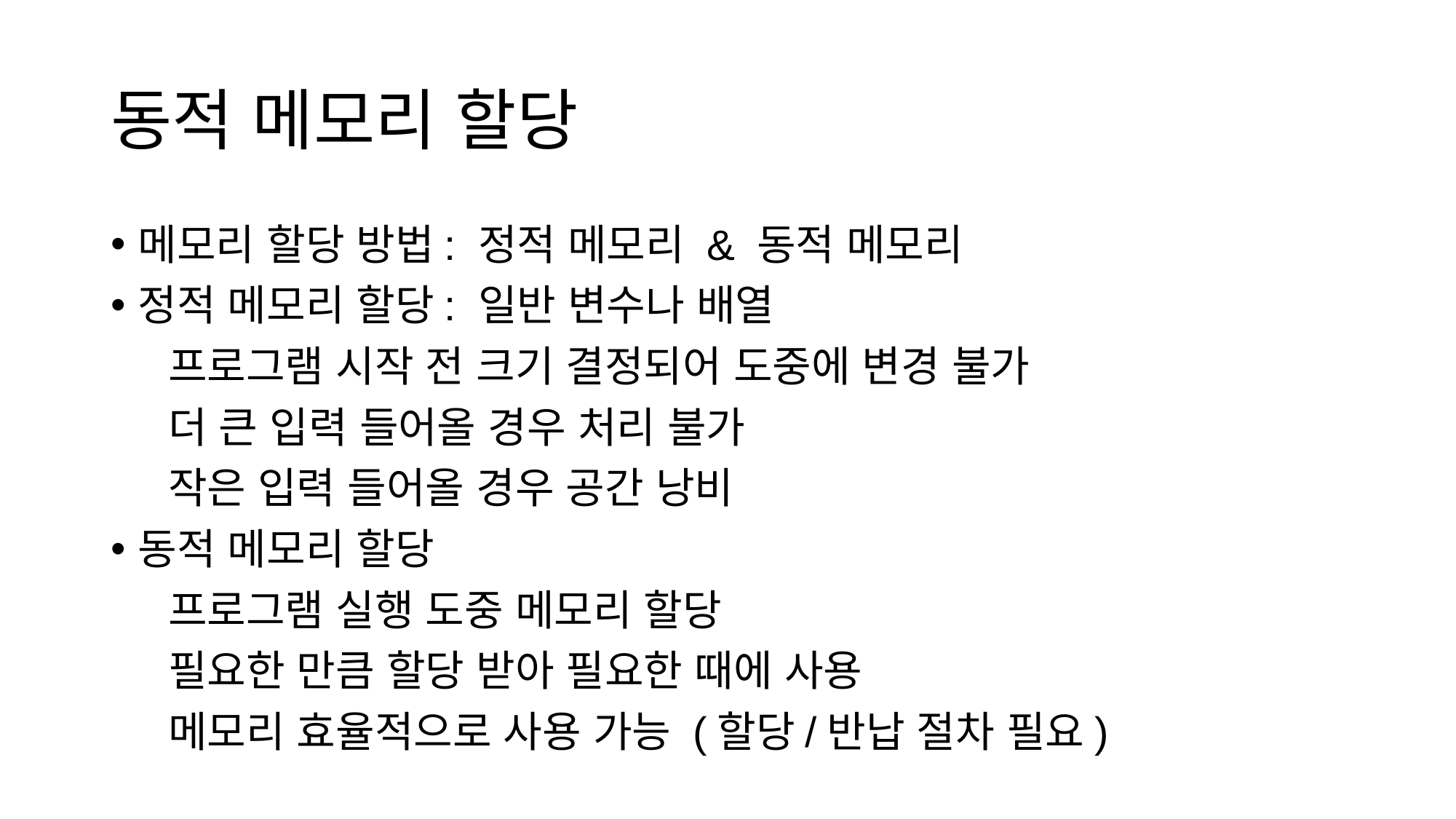

동적 메모리 할당
메모리 할당 방법: 정적 메모리 & 동적 메모리
정적 메모리 할당: 일반 변수나 배열
    프로그램 시작 전 크기 결정되어 도중에 변경 불가
    더 큰 입력 들어올 경우 처리 불가
    작은 입력 들어올 경우 공간 낭비
동적 메모리 할당
    프로그램 실행 도중 메모리 할당
    필요한 만큼 할당 받아 필요한 때에 사용
    메모리 효율적으로 사용 가능 (할당/반납 절차 필요)